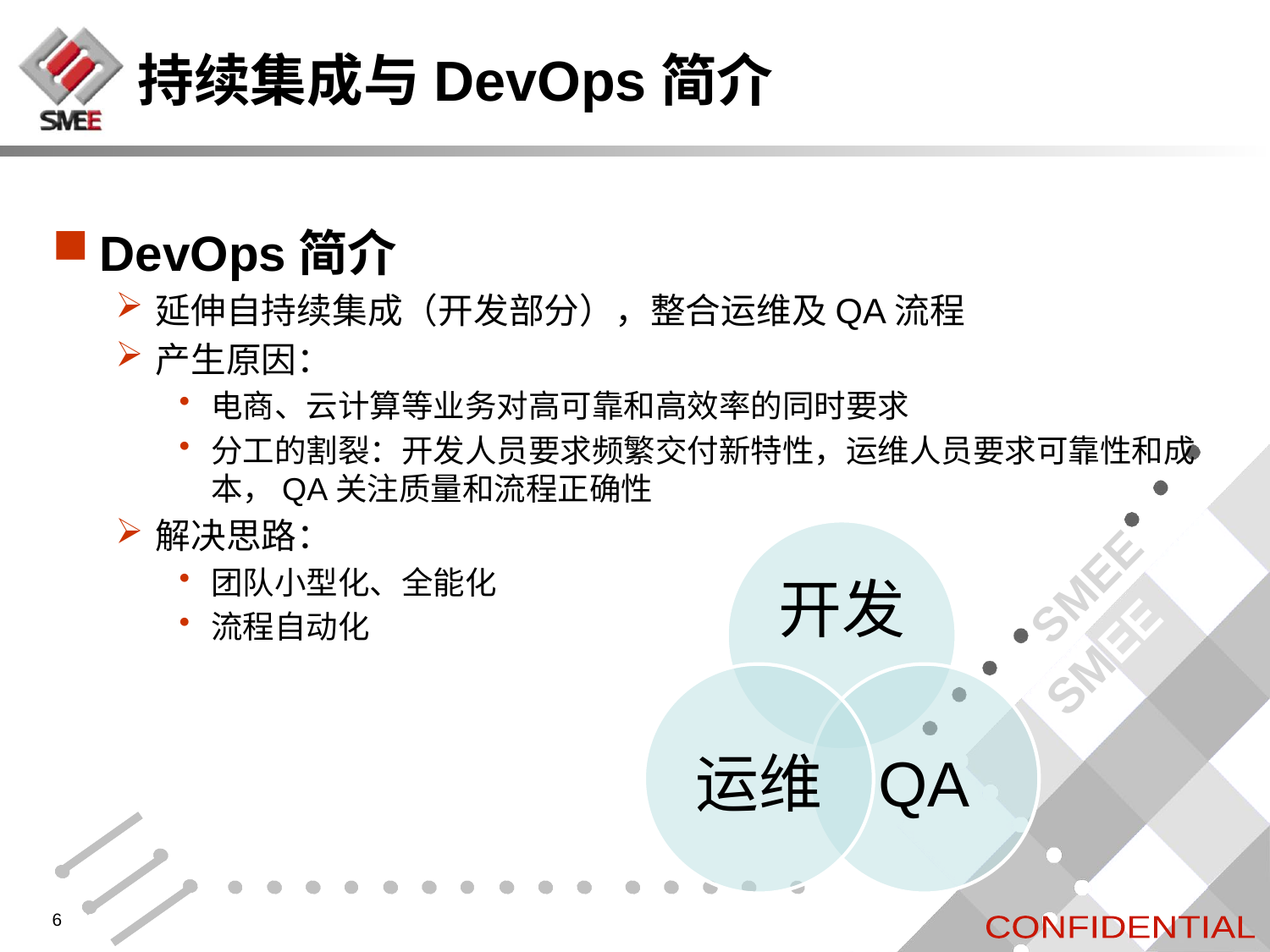

# 持续集成与DevOps简介
DevOps简介
延伸自持续集成（开发部分），整合运维及QA流程
产生原因：
电商、云计算等业务对高可靠和高效率的同时要求
分工的割裂：开发人员要求频繁交付新特性，运维人员要求可靠性和成本，QA关注质量和流程正确性
解决思路：
团队小型化、全能化
流程自动化

开发
QA
运维
6